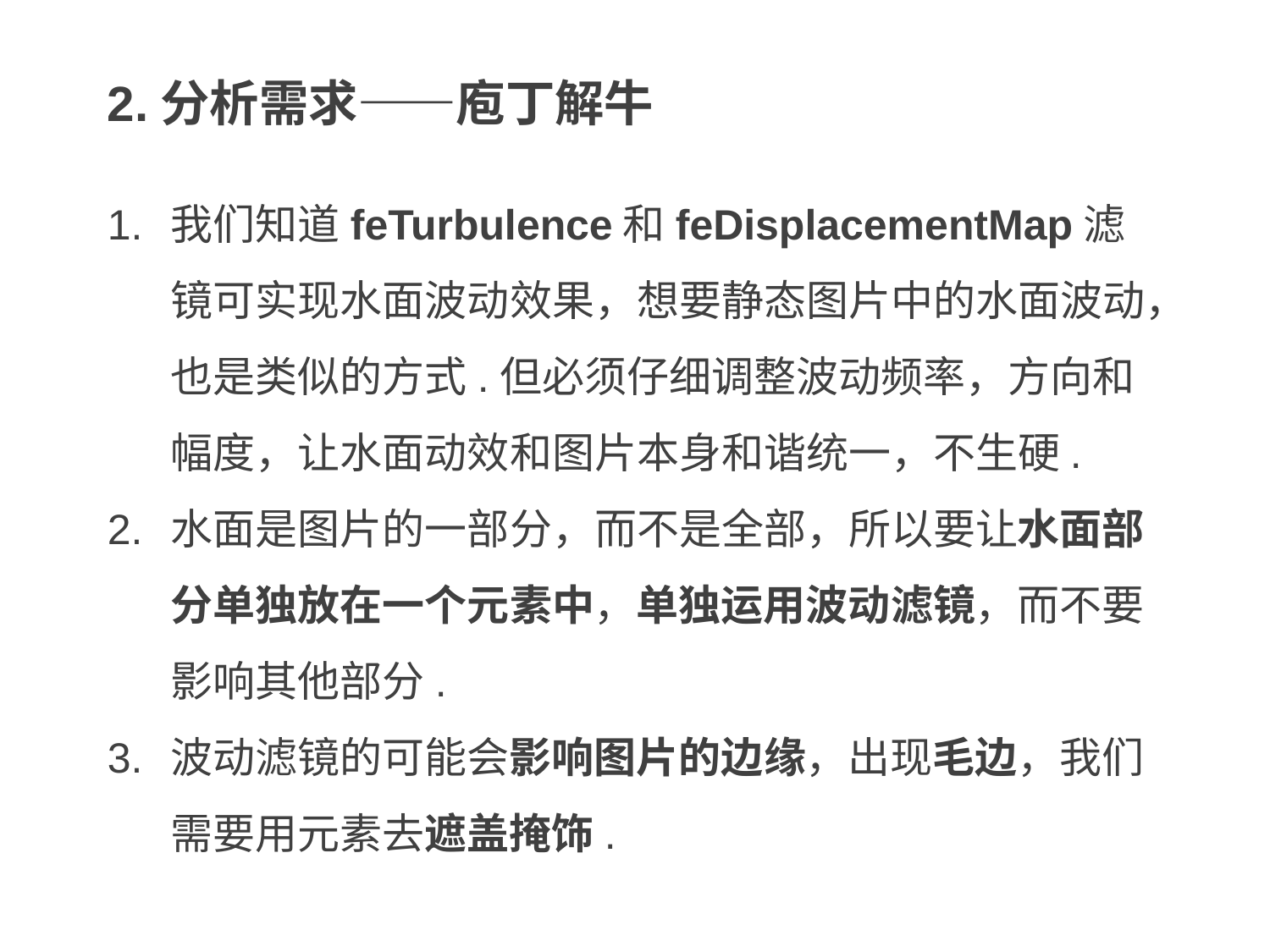

2.分析需求——庖丁解牛
我们知道feTurbulence和feDisplacementMap滤镜可实现水面波动效果，想要静态图片中的水面波动，也是类似的方式.但必须仔细调整波动频率，方向和幅度，让水面动效和图片本身和谐统一，不生硬.
水面是图片的一部分，而不是全部，所以要让水面部分单独放在一个元素中，单独运用波动滤镜，而不要影响其他部分.
波动滤镜的可能会影响图片的边缘，出现毛边，我们需要用元素去遮盖掩饰.